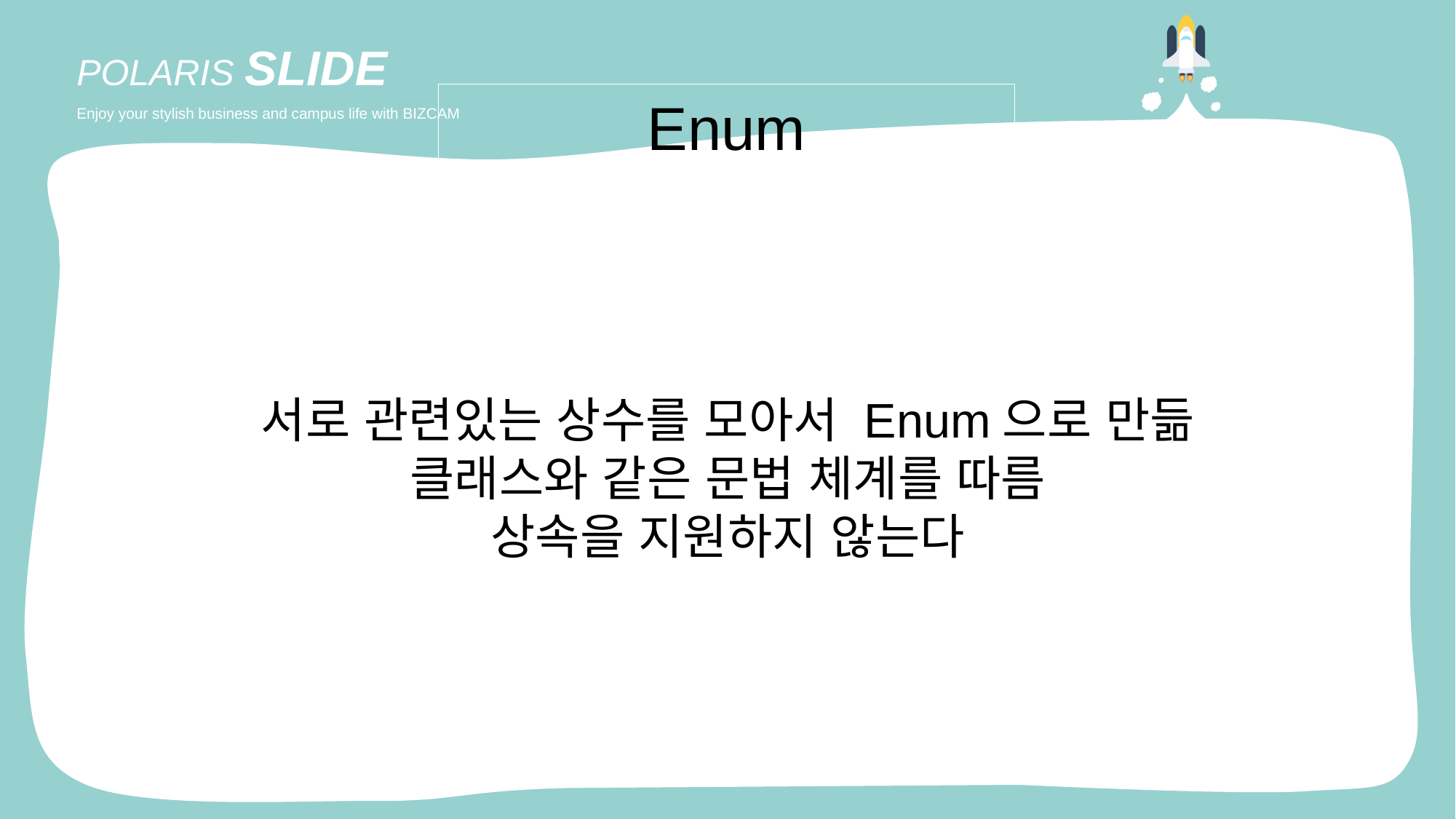

POLARIS SLIDE
Enjoy your stylish business and campus life with BIZCAM

Enum

서로 관련있는 상수를 모아서 Enum으로 만듦
클래스와 같은 문법 체계를 따름
상속을 지원하지 않는다